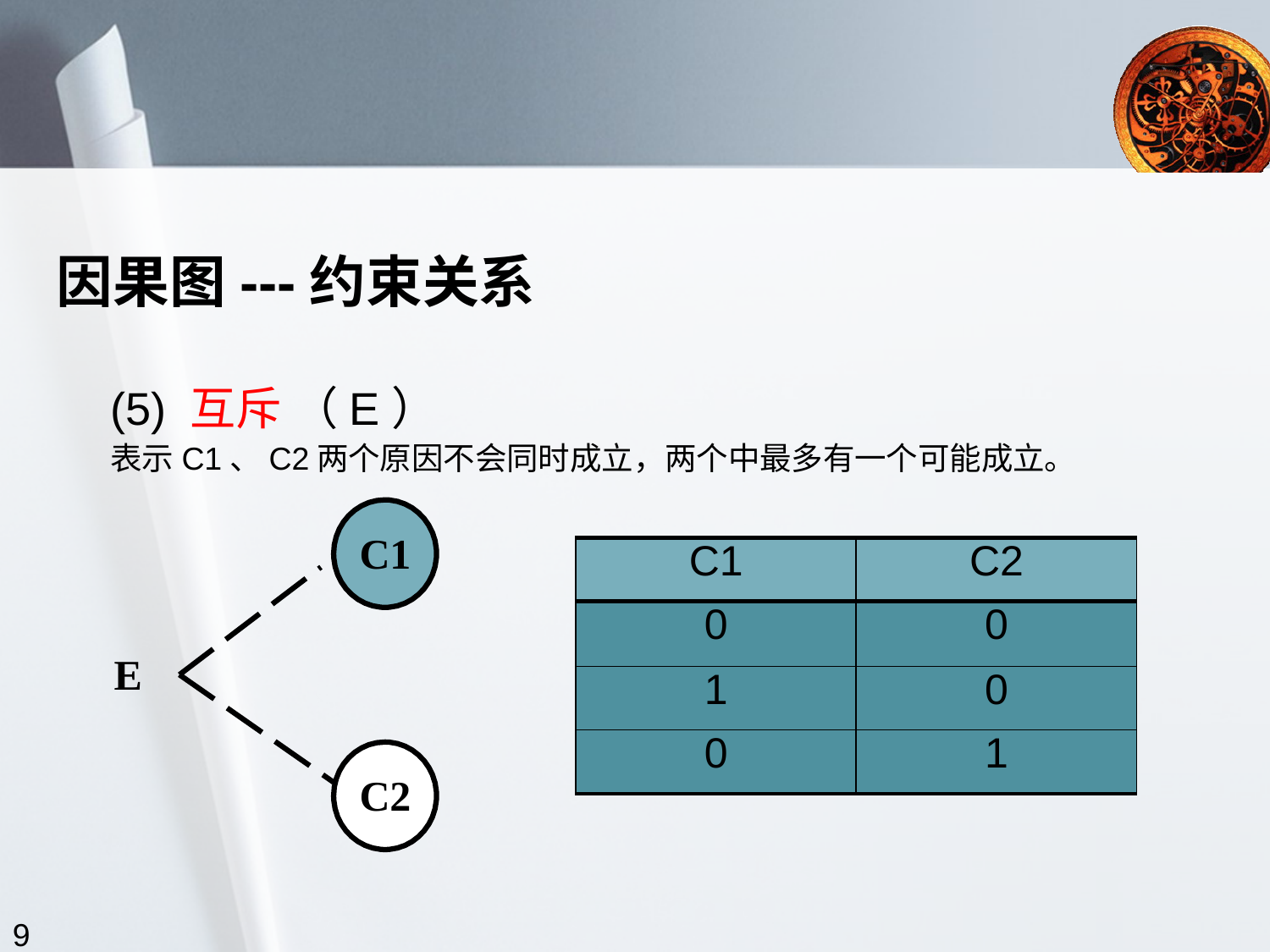

因果图---约束关系
(5) 互斥 （E）
表示C1、C2两个原因不会同时成立，两个中最多有一个可能成立。

C1

E

C2

| C1 | C2 |
| --- | --- |
| 0 | 0 |
| 1 | 0 |
| 0 | 1 |

9